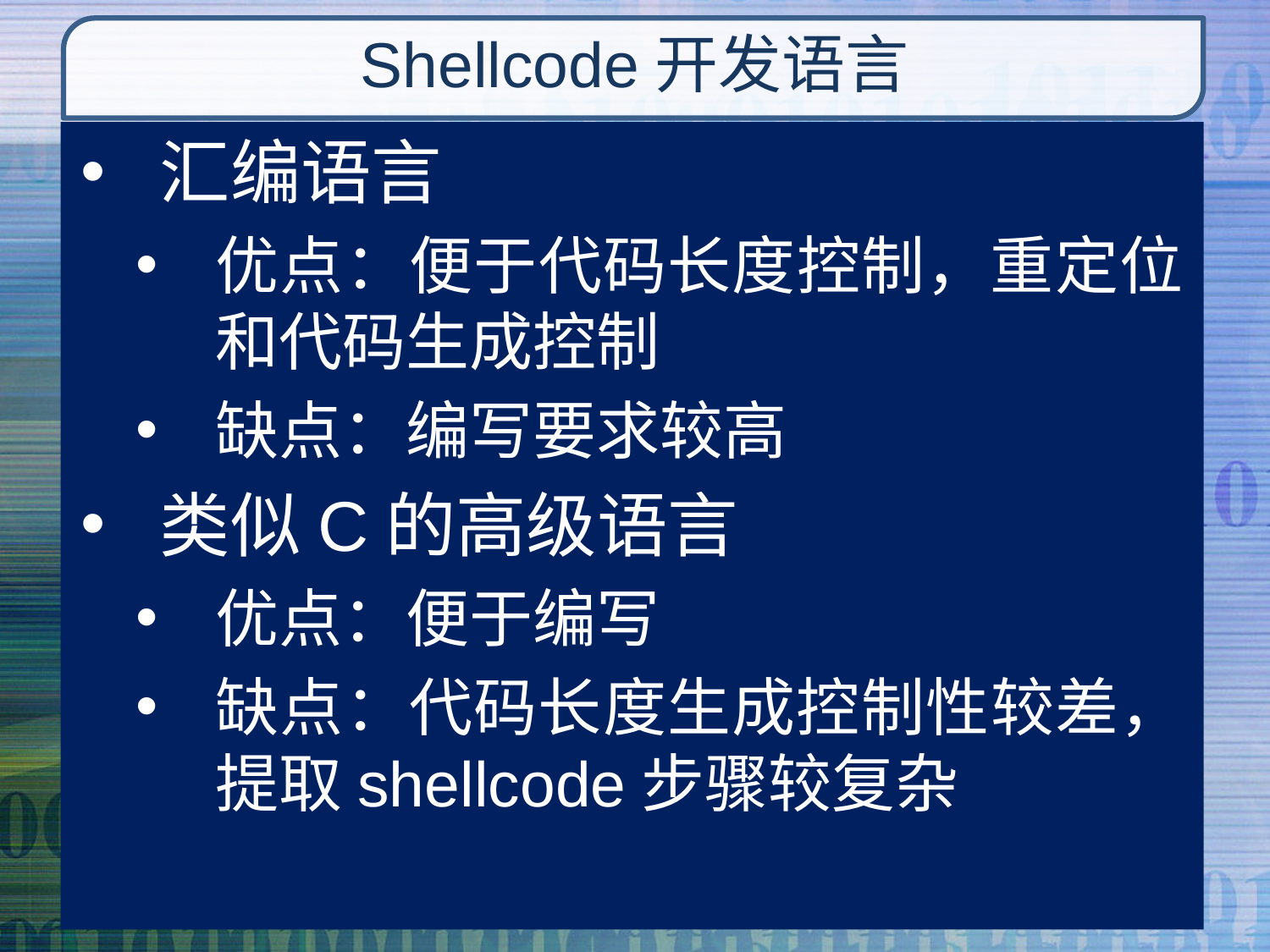

# Shellcode开发语言
汇编语言
优点：便于代码长度控制，重定位和代码生成控制
缺点：编写要求较高
类似C的高级语言
优点：便于编写
缺点：代码长度生成控制性较差，提取shellcode步骤较复杂